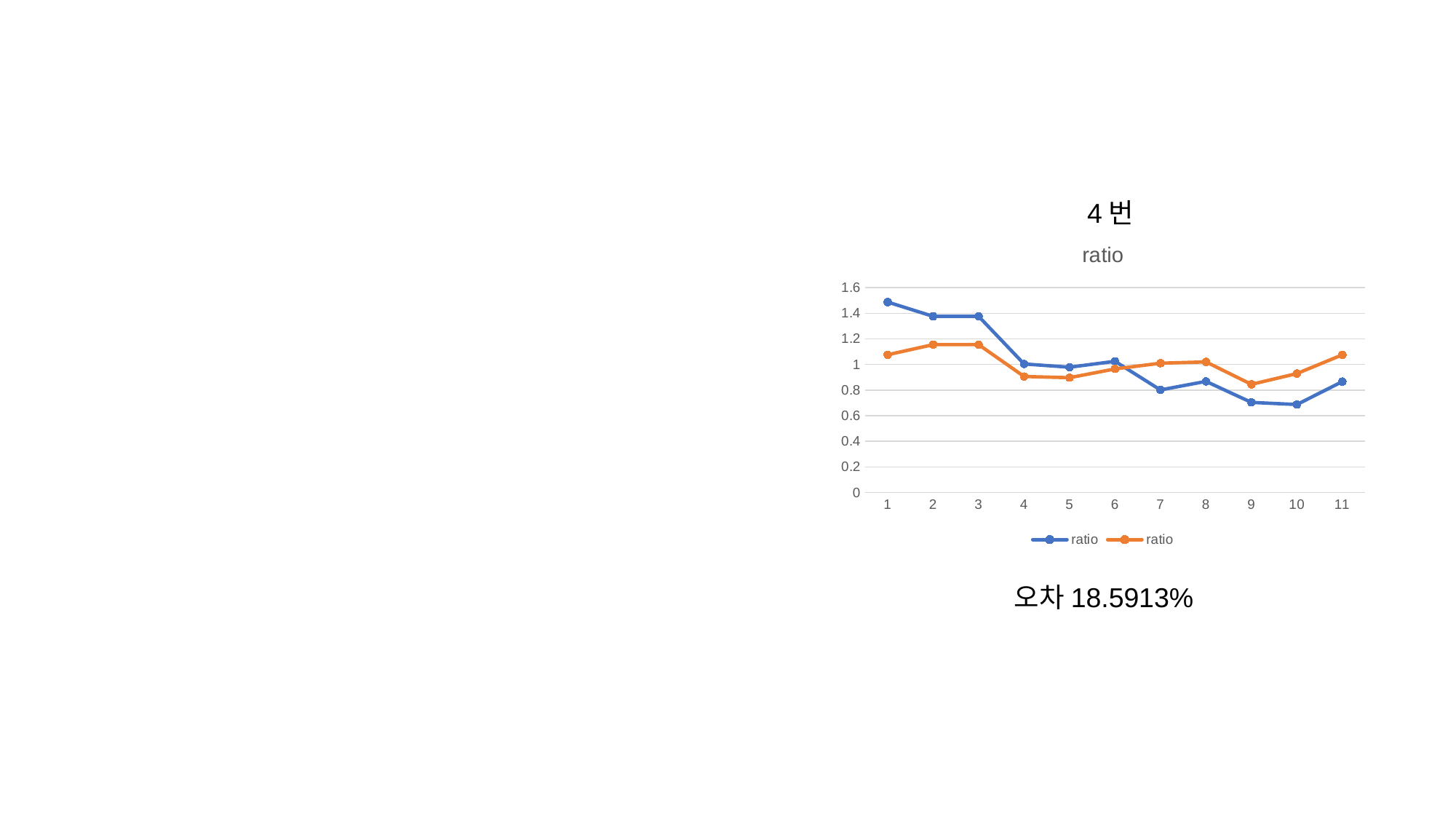

4번

### Chart: ratio

| Category | ratio | ratio |
|---|---|---|
오차18.5913%